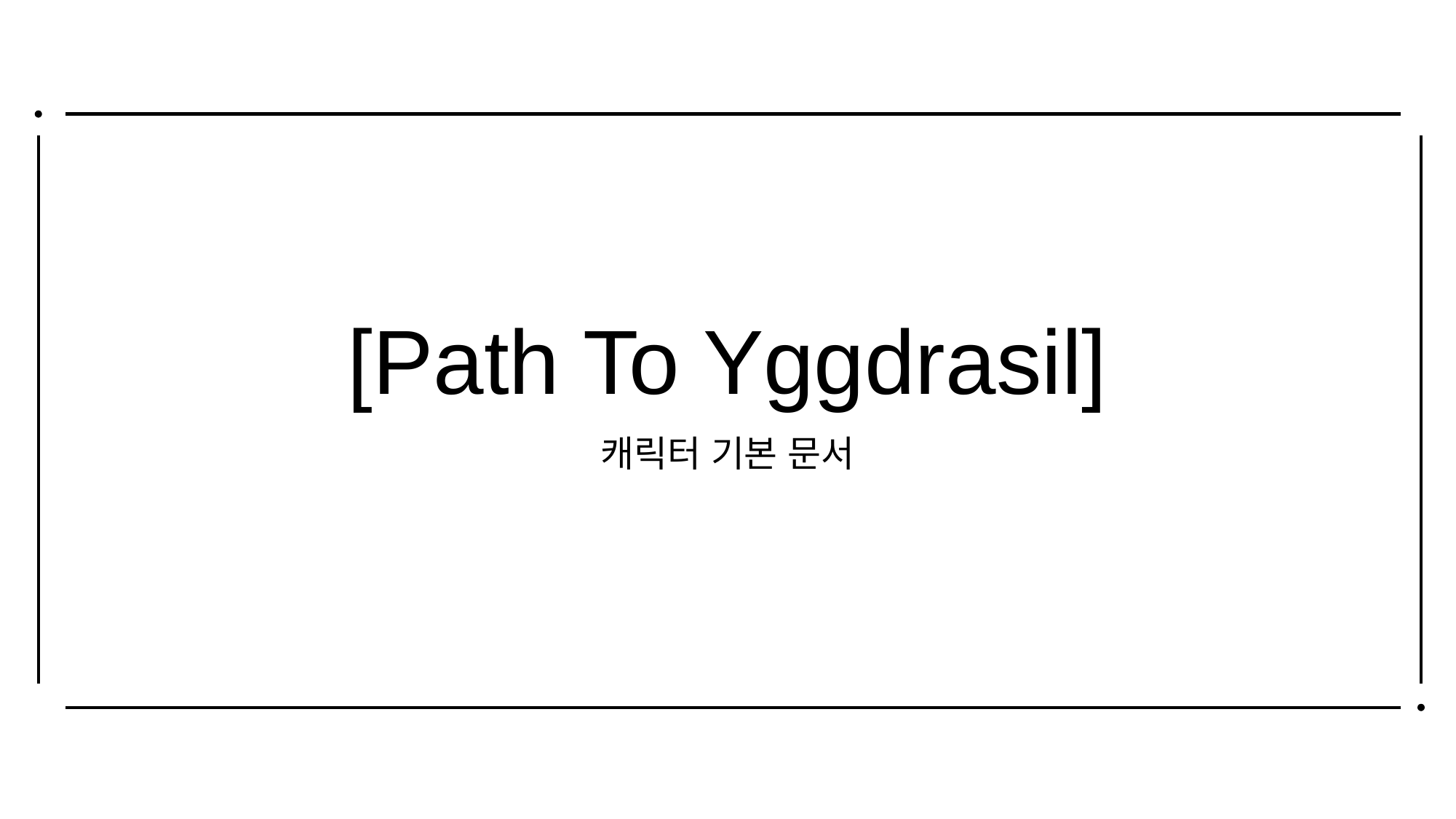

# [Path To Yggdrasil]
캐릭터 기본 문서